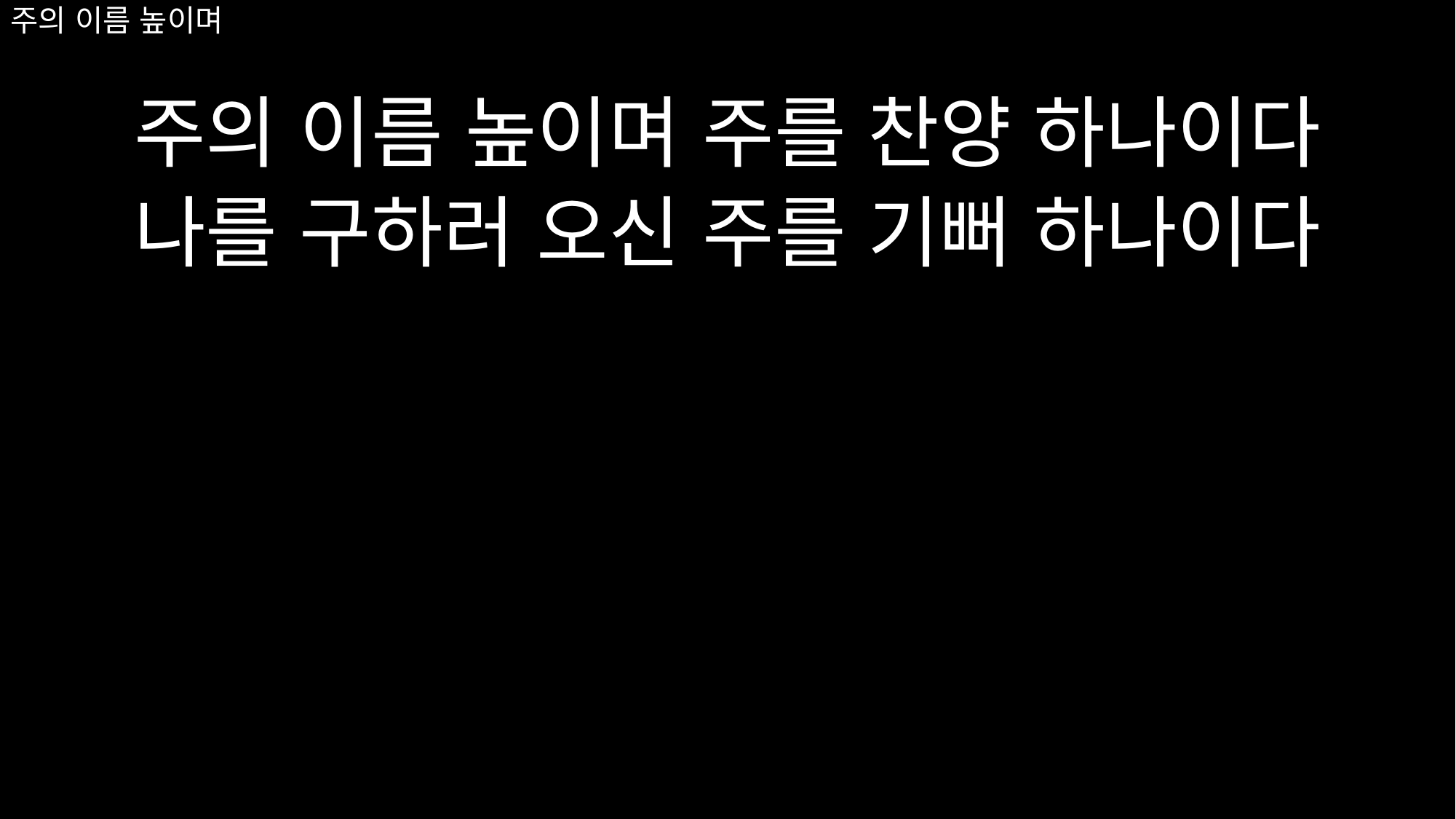

# 주의 이름 높이며
주의 이름 높이며 주를 찬양 하나이다
나를 구하러 오신 주를 기뻐 하나이다